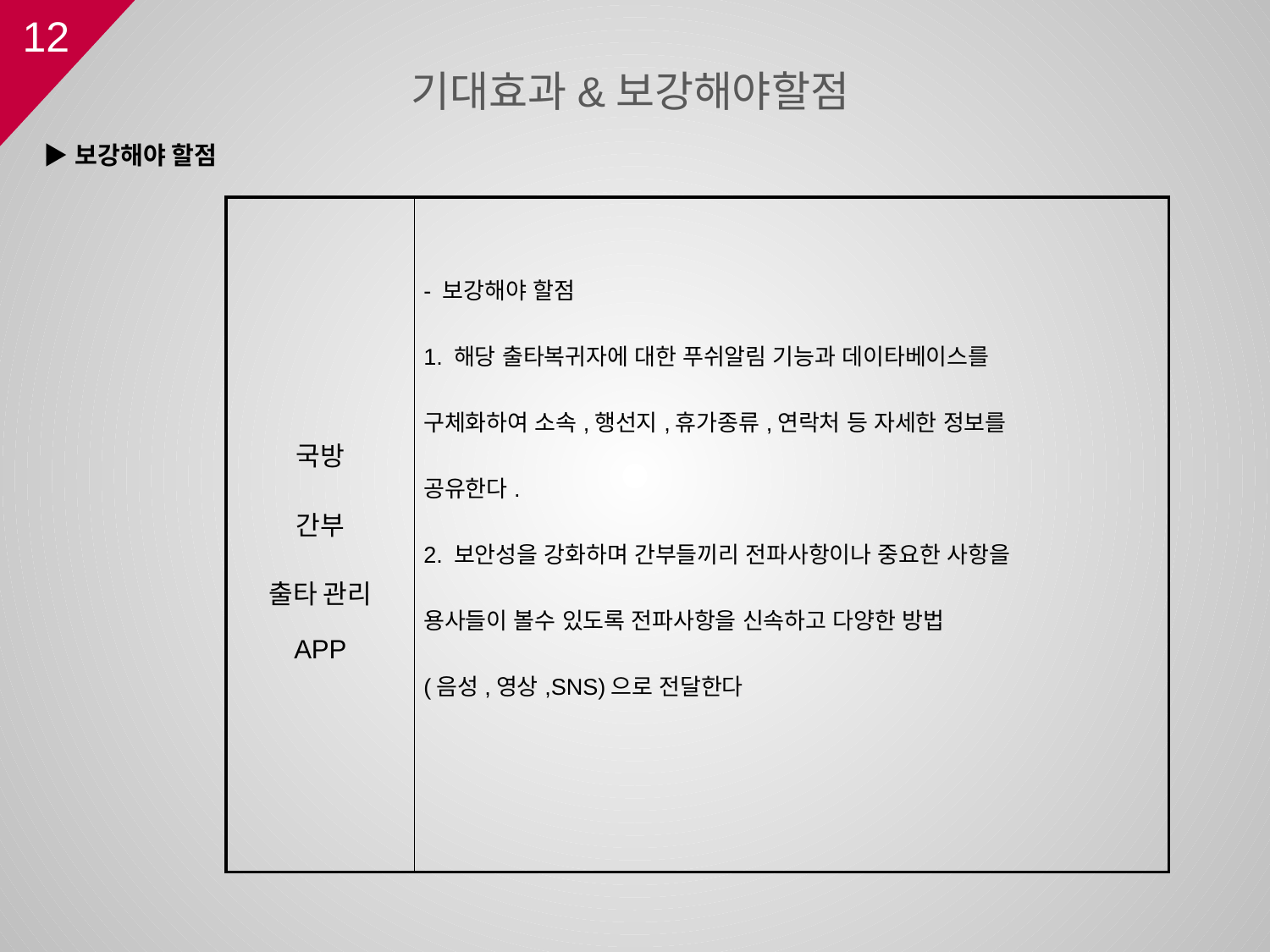

# 기대효과&보강해야할점
▶보강해야 할점
| 국방 간부 출타 관리 APP | - 보강해야 할점 1. 해당 출타복귀자에 대한 푸쉬알림 기능과 데이타베이스를 구체화하여 소속,행선지,휴가종류,연락처 등 자세한 정보를 공유한다. 2. 보안성을 강화하며 간부들끼리 전파사항이나 중요한 사항을 용사들이 볼수 있도록 전파사항을 신속하고 다양한 방법 (음성,영상,SNS)으로 전달한다 |
| --- | --- |